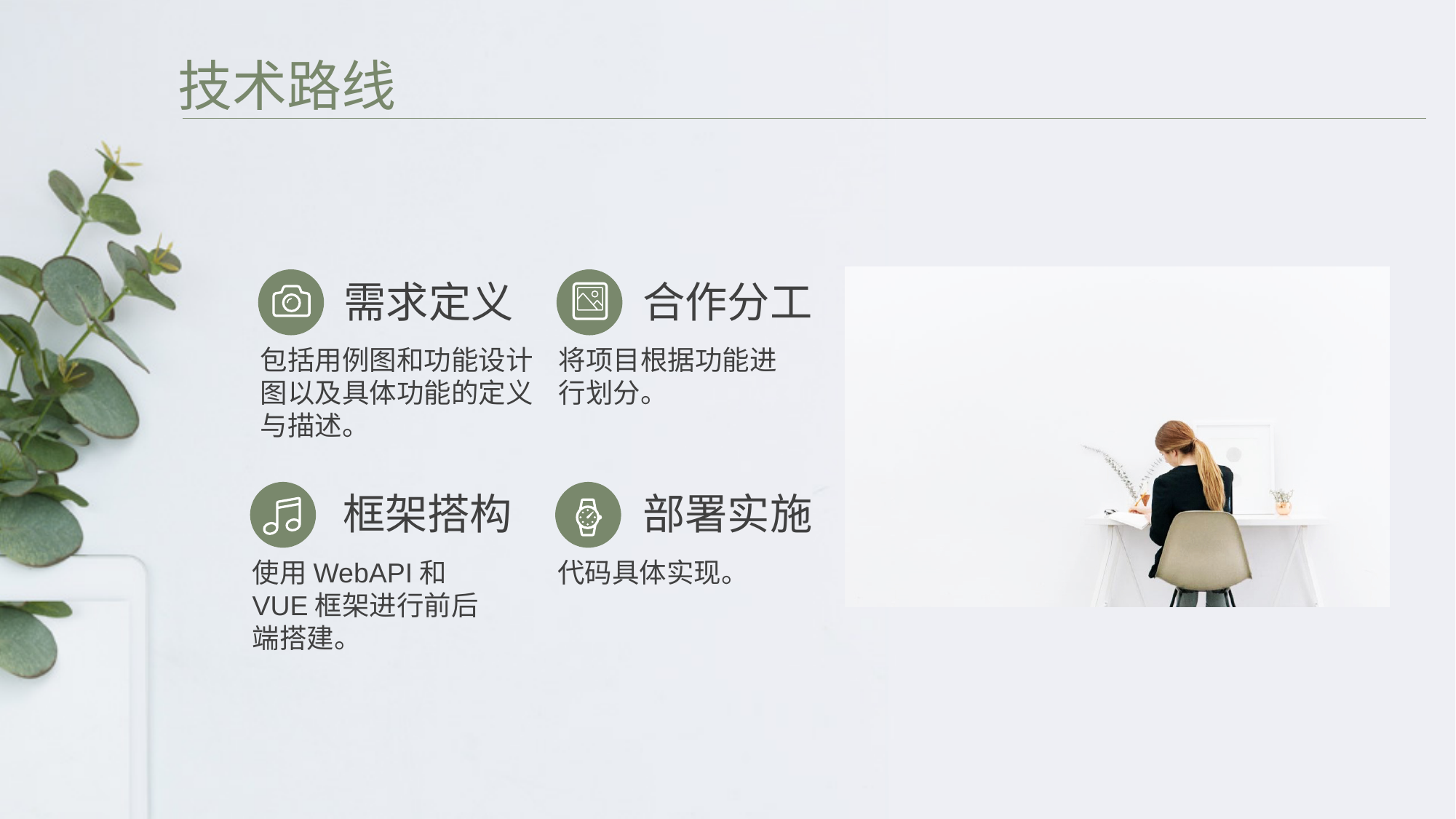

技术路线

需求定义

包括用例图和功能设计图以及具体功能的定义与描述。

合作分工

将项目根据功能进行划分。

框架搭构

使用WebAPI和VUE框架进行前后端搭建。

部署实施

代码具体实现。